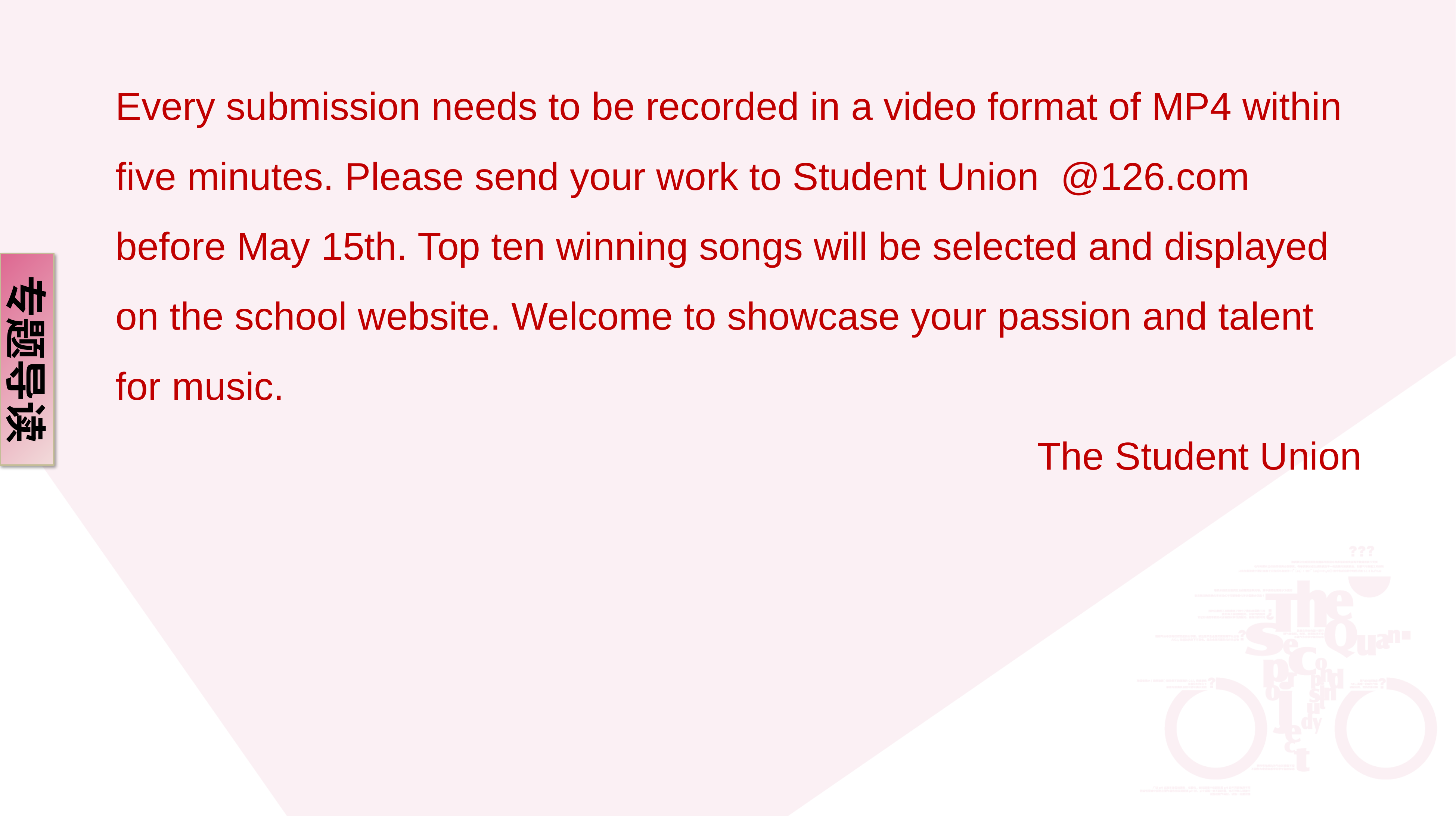

Every submission needs to be recorded in a video format of MP4 within five minutes. Please send your work to Student Union  @126.com before May 15th. Top ten winning songs will be selected and displayed on the school website. Welcome to showcase your passion and talent for music.
The Student Union
专题导读